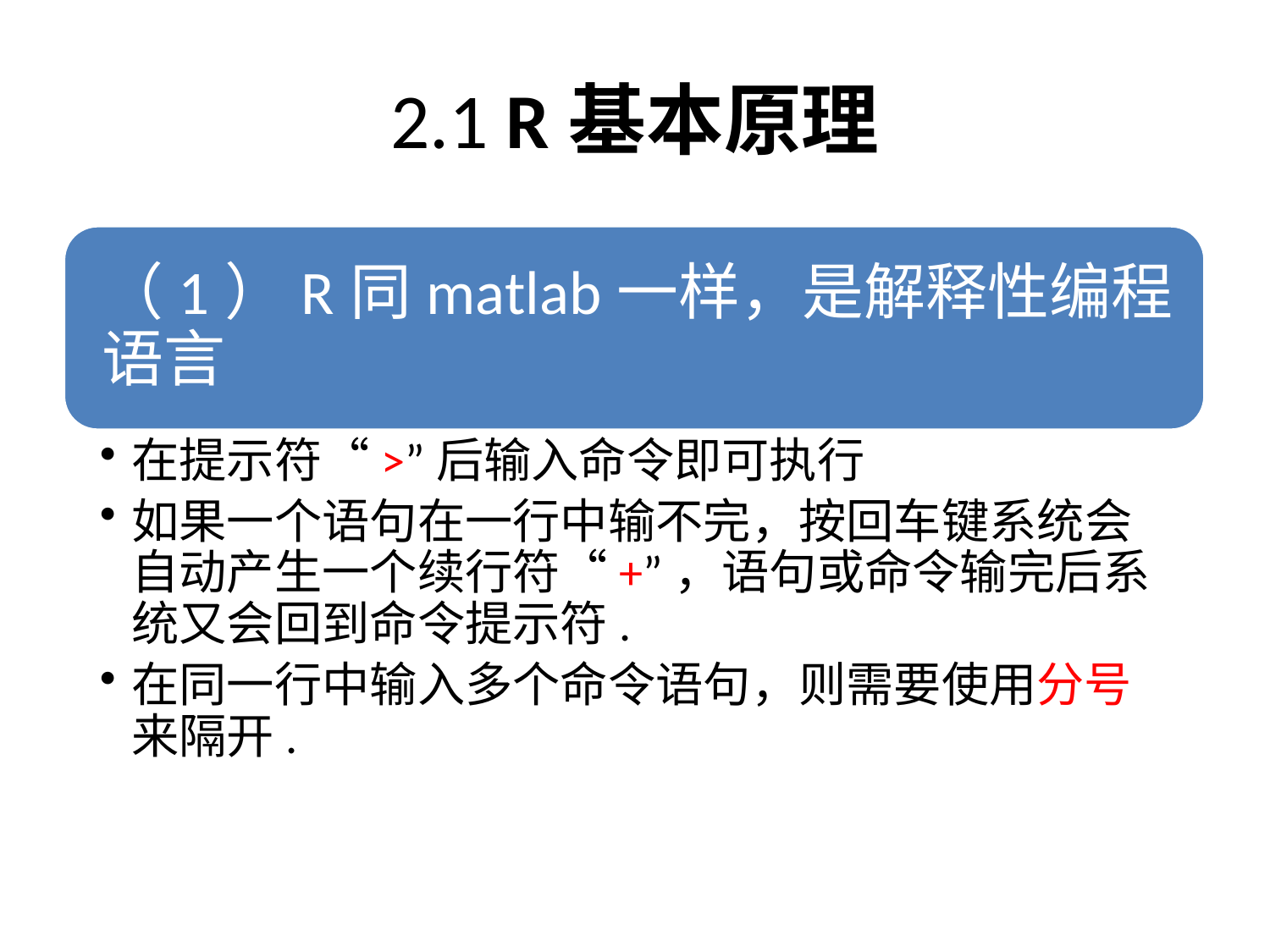

# 2.1 R基本原理
（1）R同matlab一样，是解释性编程语言
在提示符“>”后输入命令即可执行
如果一个语句在一行中输不完，按回车键系统会自动产生一个续行符“+”，语句或命令输完后系统又会回到命令提示符.
在同一行中输入多个命令语句，则需要使用分号来隔开.